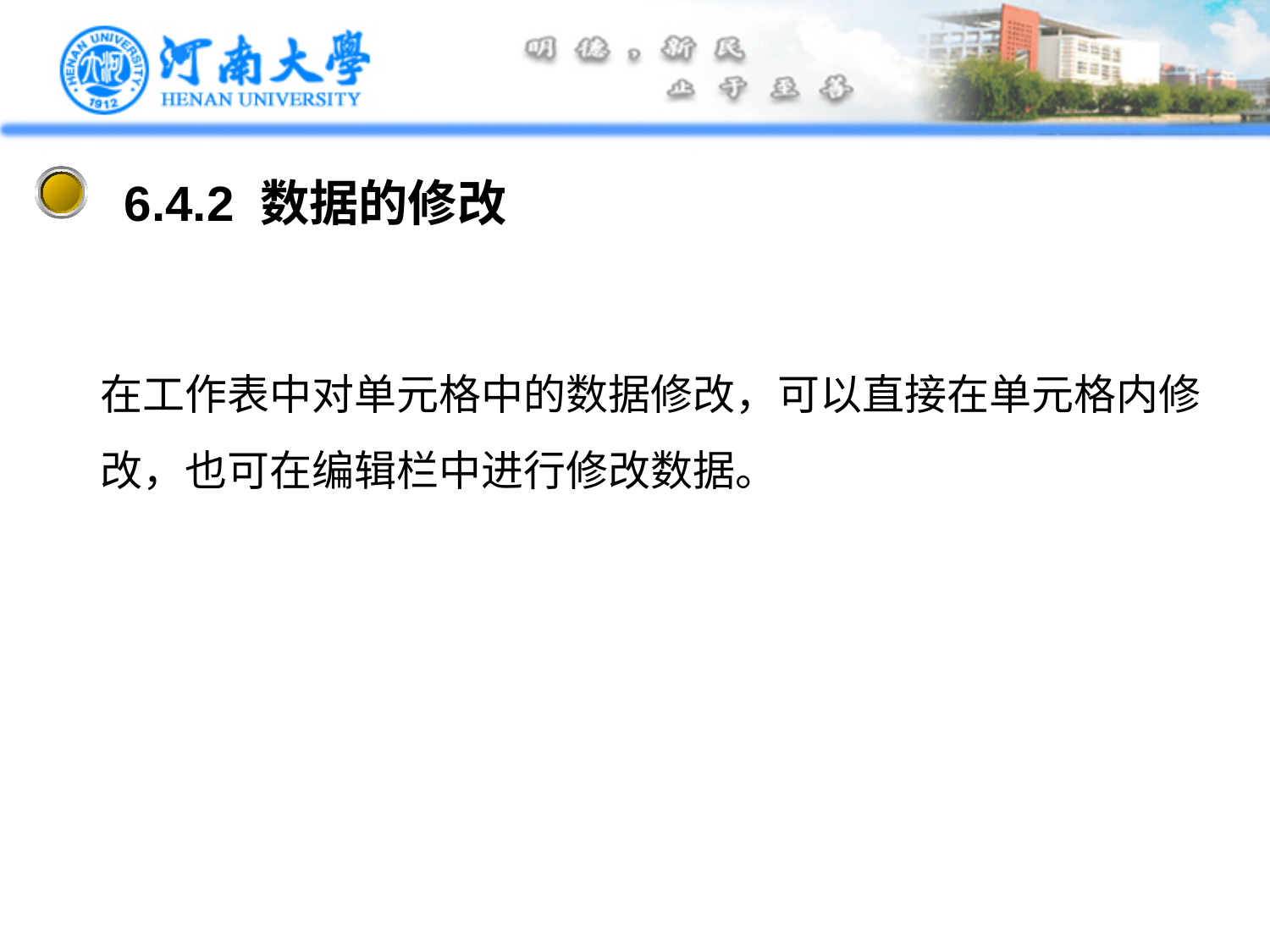

6.4.2 数据的修改

在工作表中对单元格中的数据修改，可以直接在单元格内修改，也可在编辑栏中进行修改数据。